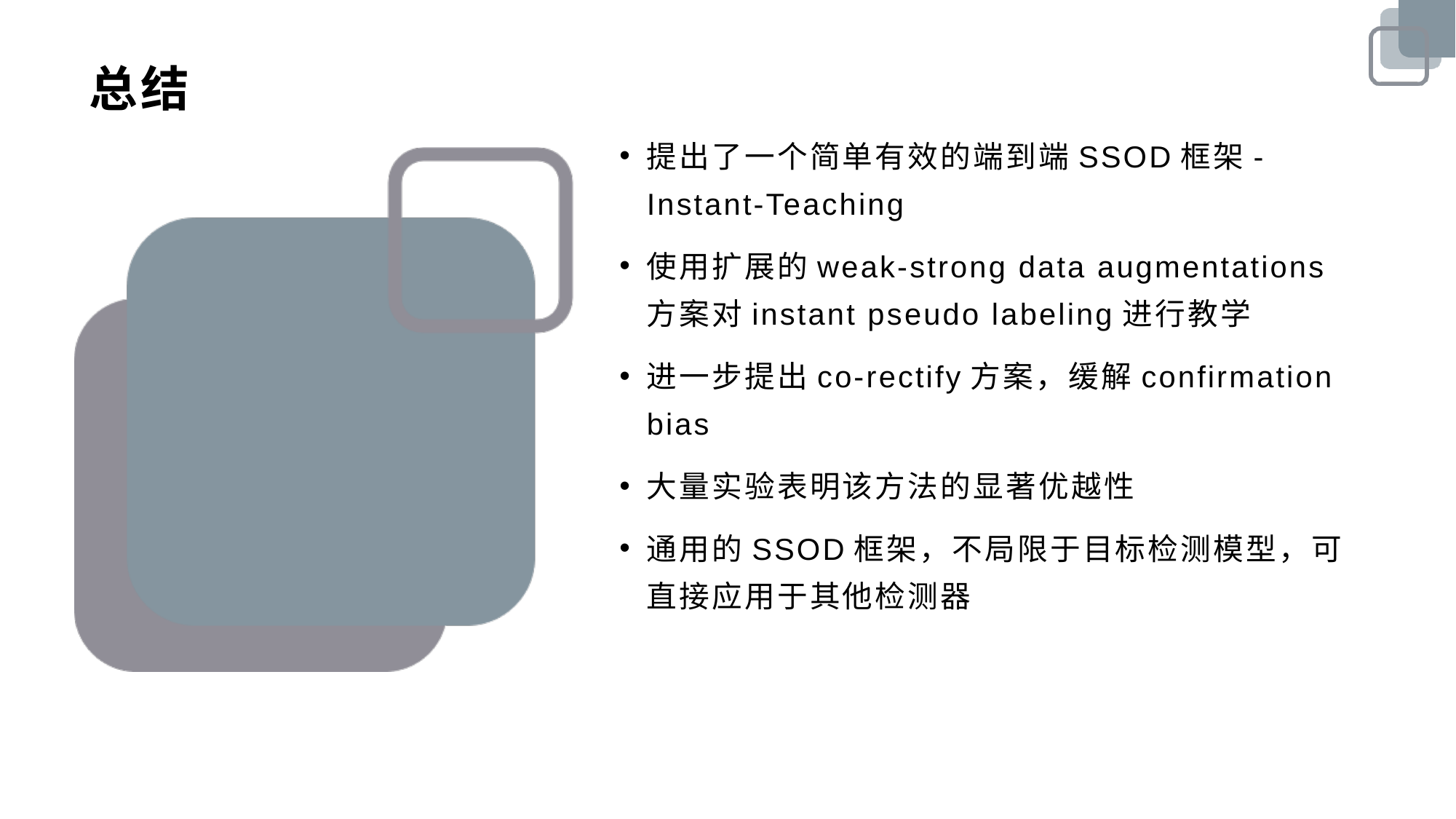

# 总结
提出了一个简单有效的端到端SSOD框架-Instant-Teaching
使用扩展的weak-strong data augmentations方案对instant pseudo labeling进行教学
进一步提出co-rectify方案，缓解confirmation bias
大量实验表明该方法的显著优越性
通用的SSOD框架，不局限于目标检测模型，可直接应用于其他检测器